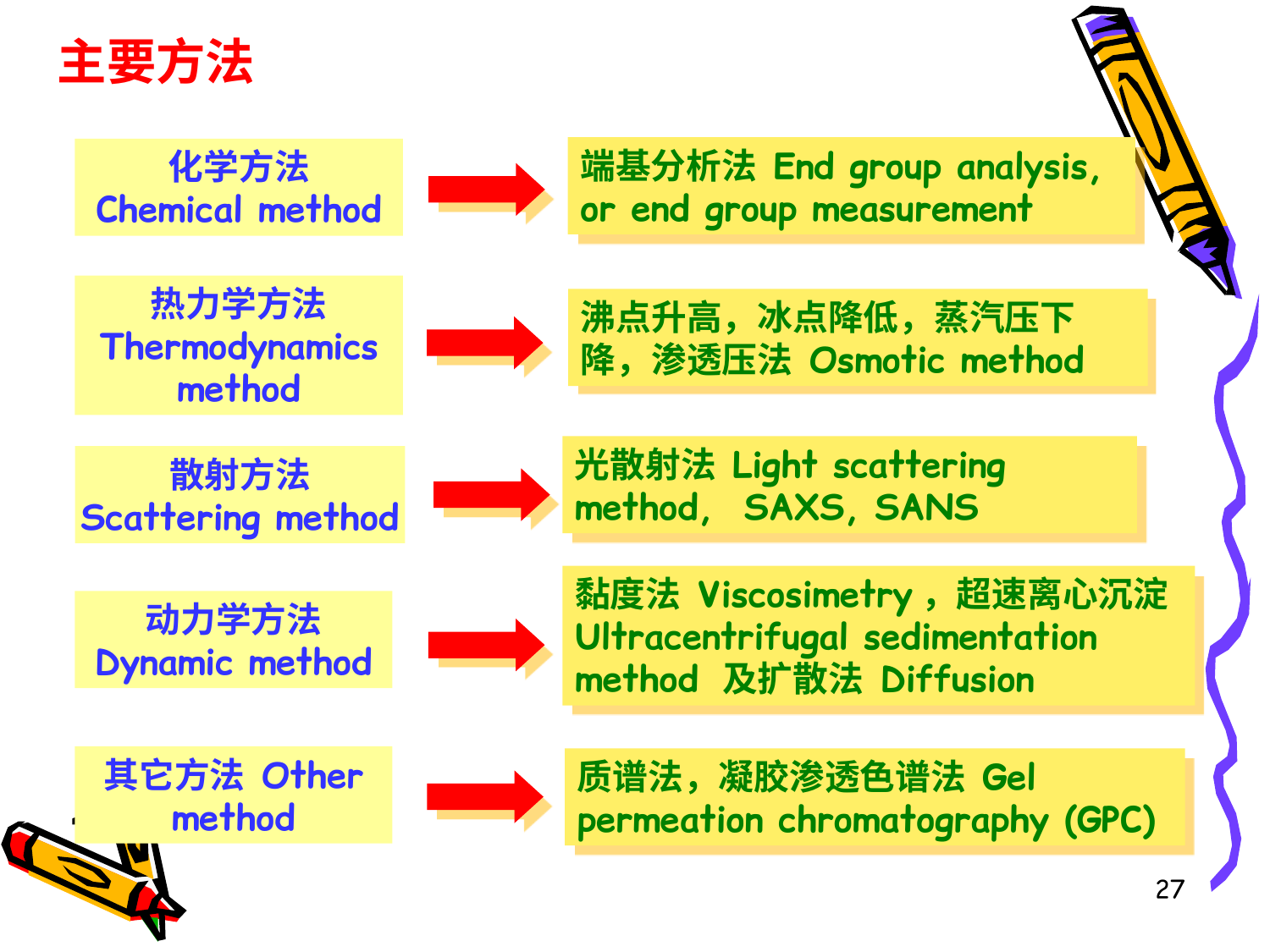

主要方法
端基分析法 End group analysis, or end group measurement
化学方法 Chemical method

热力学方法 Thermodynamics method
沸点升高，冰点降低，蒸汽压下降，渗透压法 Osmotic method

光散射法 Light scattering method,  SAXS, SANS
散射方法 Scattering method

黏度法 Viscosimetry，超速离心沉淀 Ultracentrifugal sedimentation method 及扩散法 Diffusion
动力学方法 Dynamic method

其它方法 Other method
质谱法，凝胶渗透色谱法 Gel permeation chromatography (GPC)

27